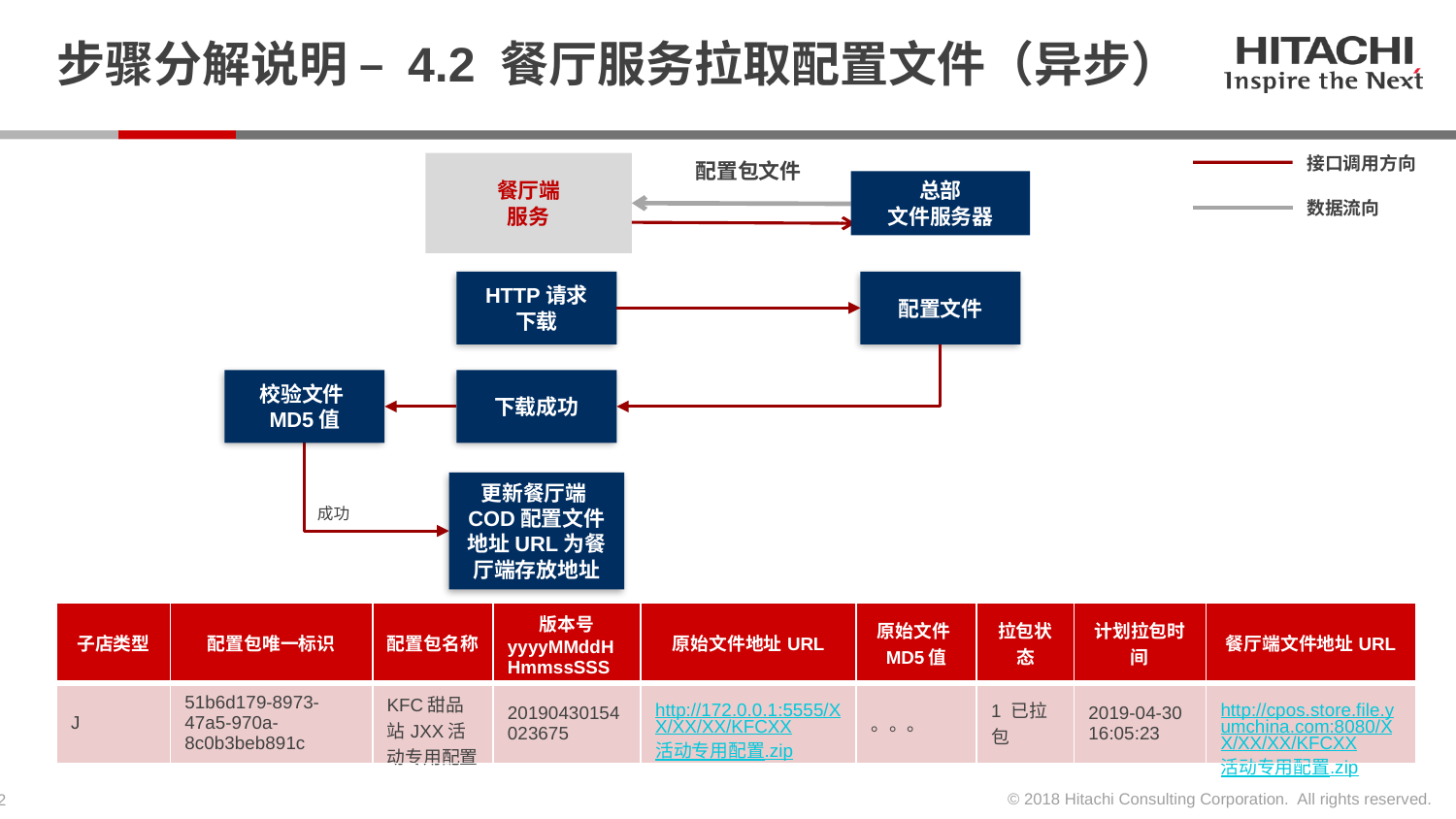

# 步骤分解说明 – 4.2 餐厅服务拉取配置文件（异步）
接口调用方向
配置包文件
餐厅端
服务
总部
文件服务器
数据流向
HTTP请求
下载
配置文件
校验文件MD5值
下载成功
更新餐厅端COD配置文件地址URL为餐厅端存放地址
成功
| 子店类型 | 配置包唯一标识 | 配置包名称 | 版本号 yyyyMMddHHmmssSSS | 原始文件地址URL | 原始文件MD5值 | 拉包状态 | 计划拉包时间 | 餐厅端文件地址URL |
| --- | --- | --- | --- | --- | --- | --- | --- | --- |
| J | 51b6d179-8973-47a5-970a-8c0b3beb891c | KFC甜品站JXX活动专用配置 | 20190430154023675 | http://172.0.0.1:5555/XX/XX/XX/KFCXX活动专用配置.zip | 。。。 | 1 已拉包 | 2019-04-30 16:05:23 | http://cpos.store.file.yumchina.com:8080/XX/XX/XX/KFCXX活动专用配置.zip |